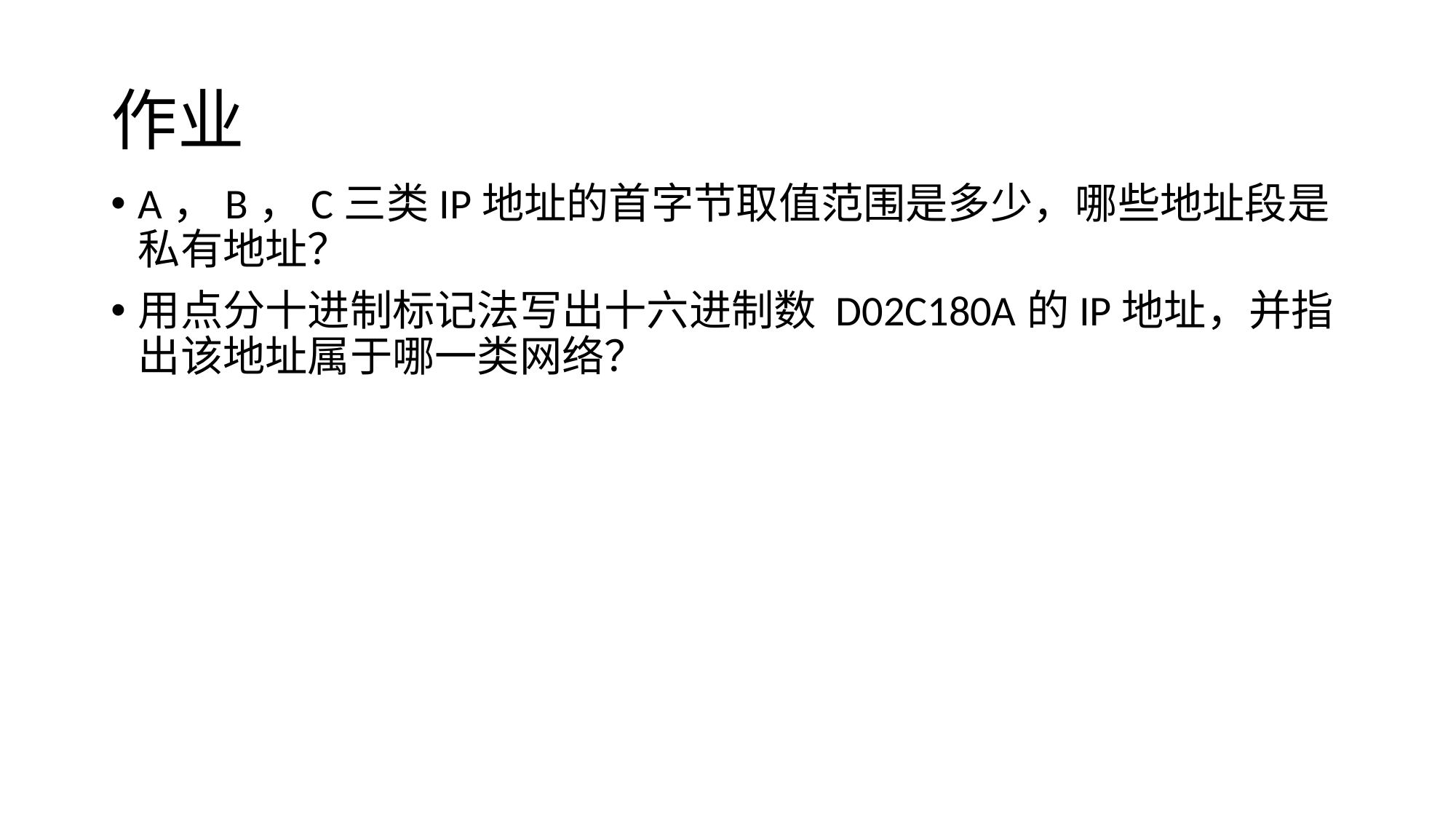

# 作业
A，B，C三类IP地址的首字节取值范围是多少，哪些地址段是私有地址？
用点分十进制标记法写出十六进制数 D02C180A的IP地址，并指出该地址属于哪一类网络？